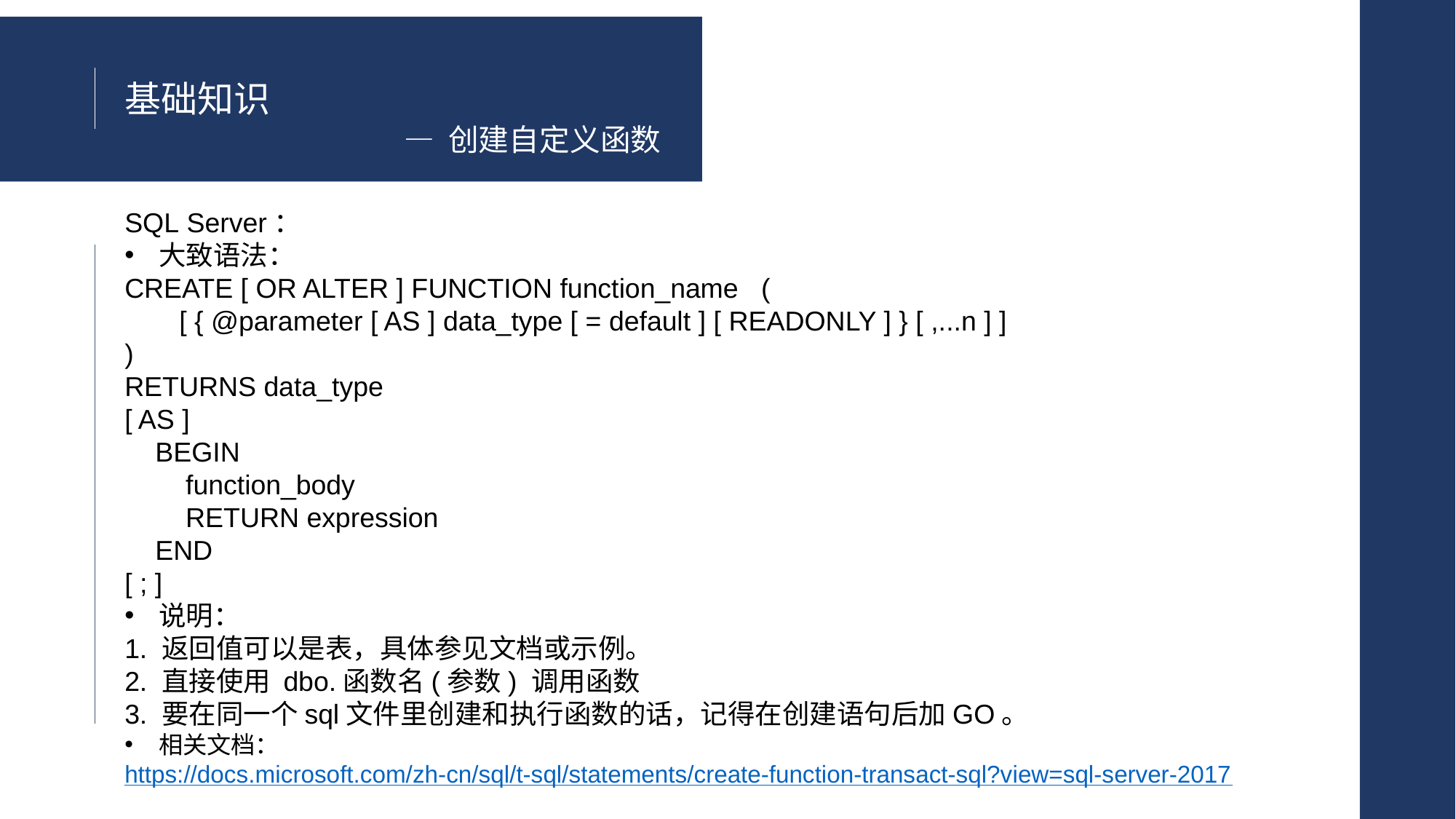

基础知识
— 创建自定义函数

SQL Server：
大致语法：
CREATE [ OR ALTER ] FUNCTION function_name   (
[ { @parameter [ AS ] data_type [ = default ] [ READONLY ] } [ ,...n ] ]
)
RETURNS data_type
[ AS ]
    BEGIN
        function_body
        RETURN expression
    END
[ ; ]
说明：
1. 返回值可以是表，具体参见文档或示例。
2. 直接使用 dbo.函数名(参数) 调用函数
3. 要在同一个sql文件里创建和执行函数的话，记得在创建语句后加GO。
相关文档：
https://docs.microsoft.com/zh-cn/sql/t-sql/statements/create-function-transact-sql?view=sql-server-2017